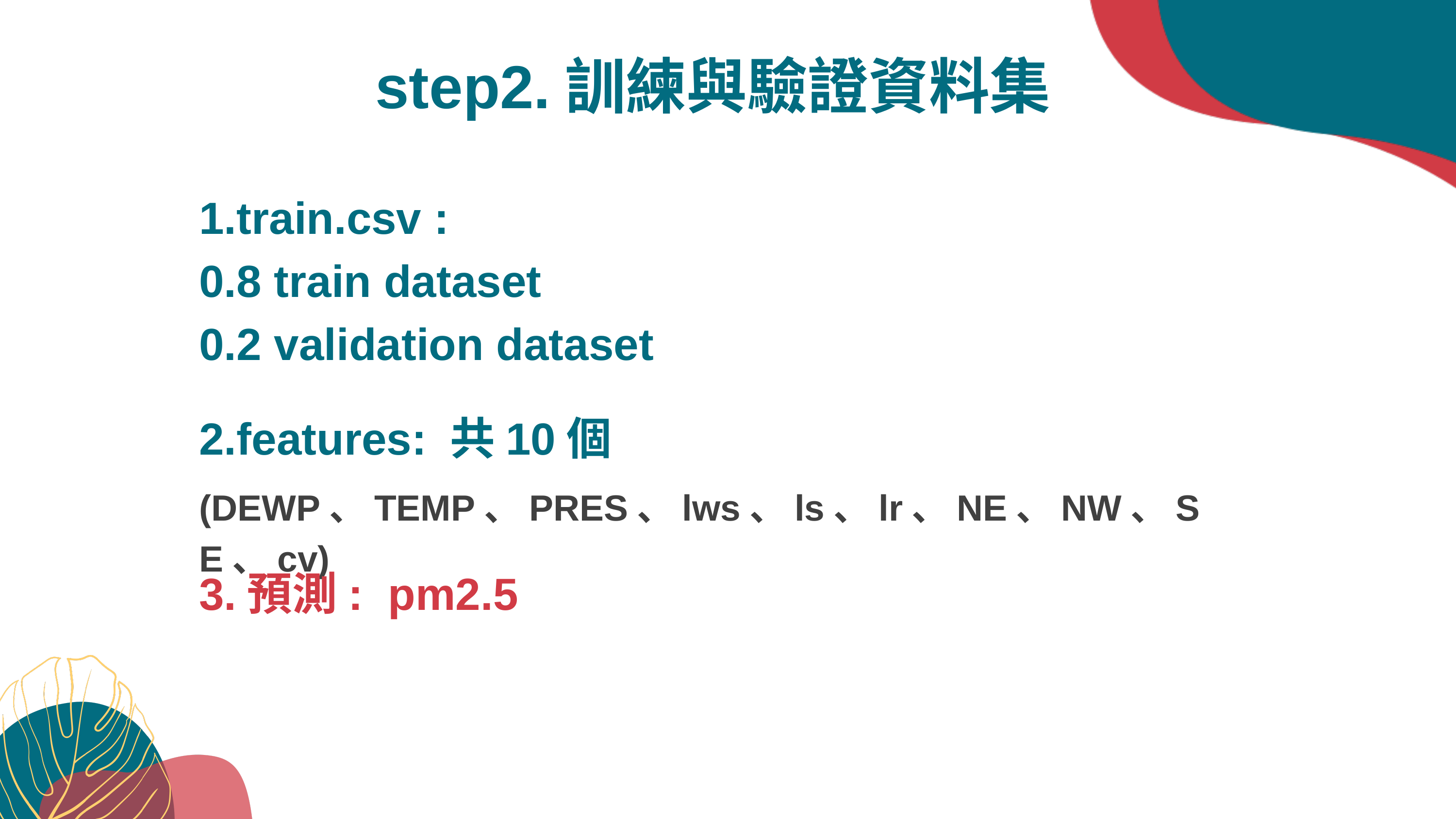

step2.訓練與驗證資料集
1.train.csv :
0.8 train dataset
0.2 validation dataset
2.features: 共10個
(DEWP、TEMP、PRES、lws、ls、lr、NE、NW、SE、cv)
3.預測:  pm2.5